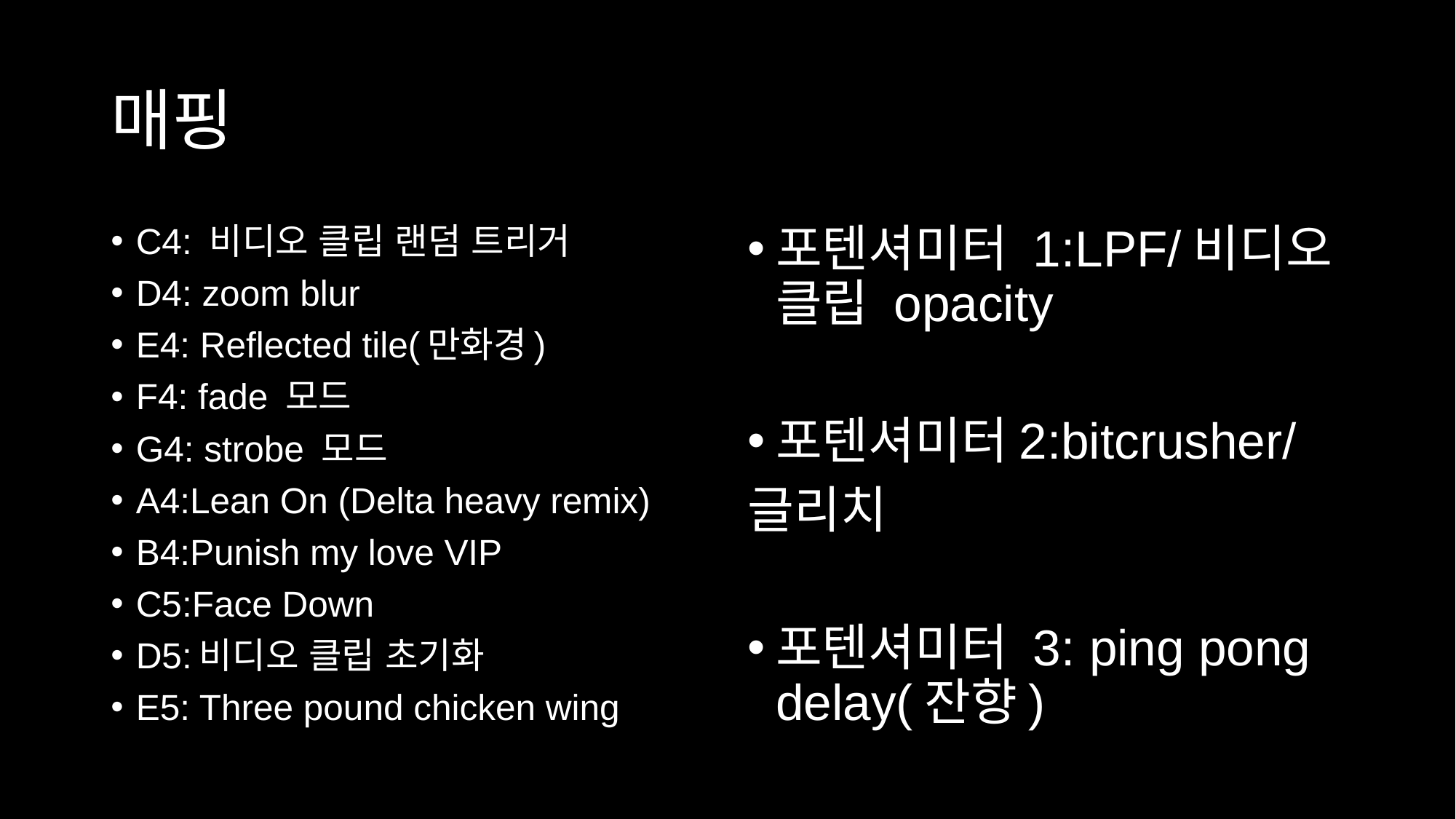

# 매핑
C4: 비디오 클립 랜덤 트리거
D4: zoom blur
E4: Reflected tile(만화경)
F4: fade 모드
G4: strobe 모드
A4:Lean On (Delta heavy remix)
B4:Punish my love VIP
C5:Face Down
D5:비디오 클립 초기화
E5: Three pound chicken wing
포텐셔미터 1:LPF/비디오 클립 opacity

포텐셔미터2:bitcrusher/
글리치

포텐셔미터 3: ping pong delay(잔향)